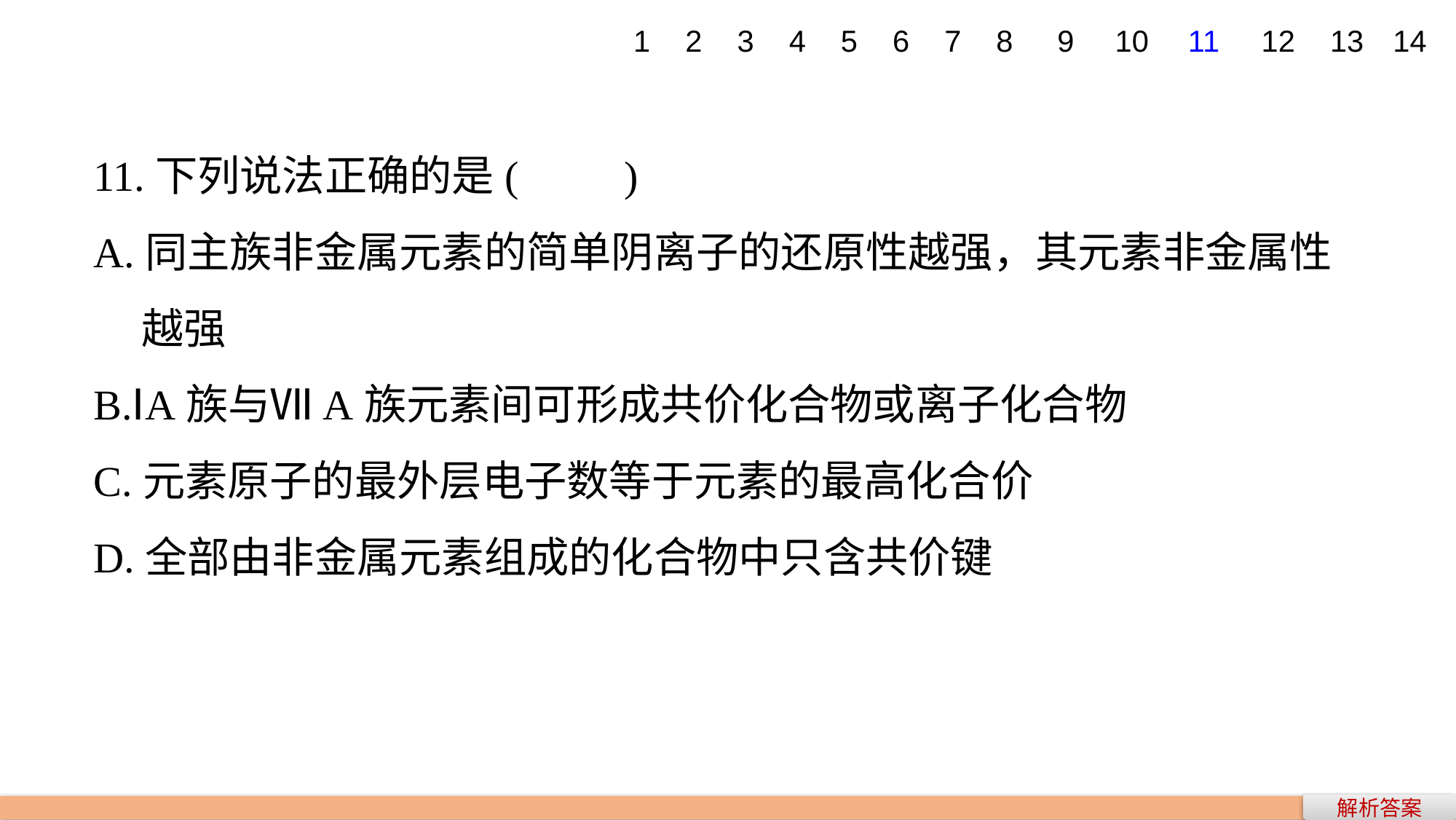

1
2
3
4
5
6
7
8
9
10
11
12
13
14
11.下列说法正确的是(　　)
A.同主族非金属元素的简单阴离子的还原性越强，其元素非金属性
    越强
B.ⅠA族与ⅦA族元素间可形成共价化合物或离子化合物
C.元素原子的最外层电子数等于元素的最高化合价
D.全部由非金属元素组成的化合物中只含共价键
解析答案